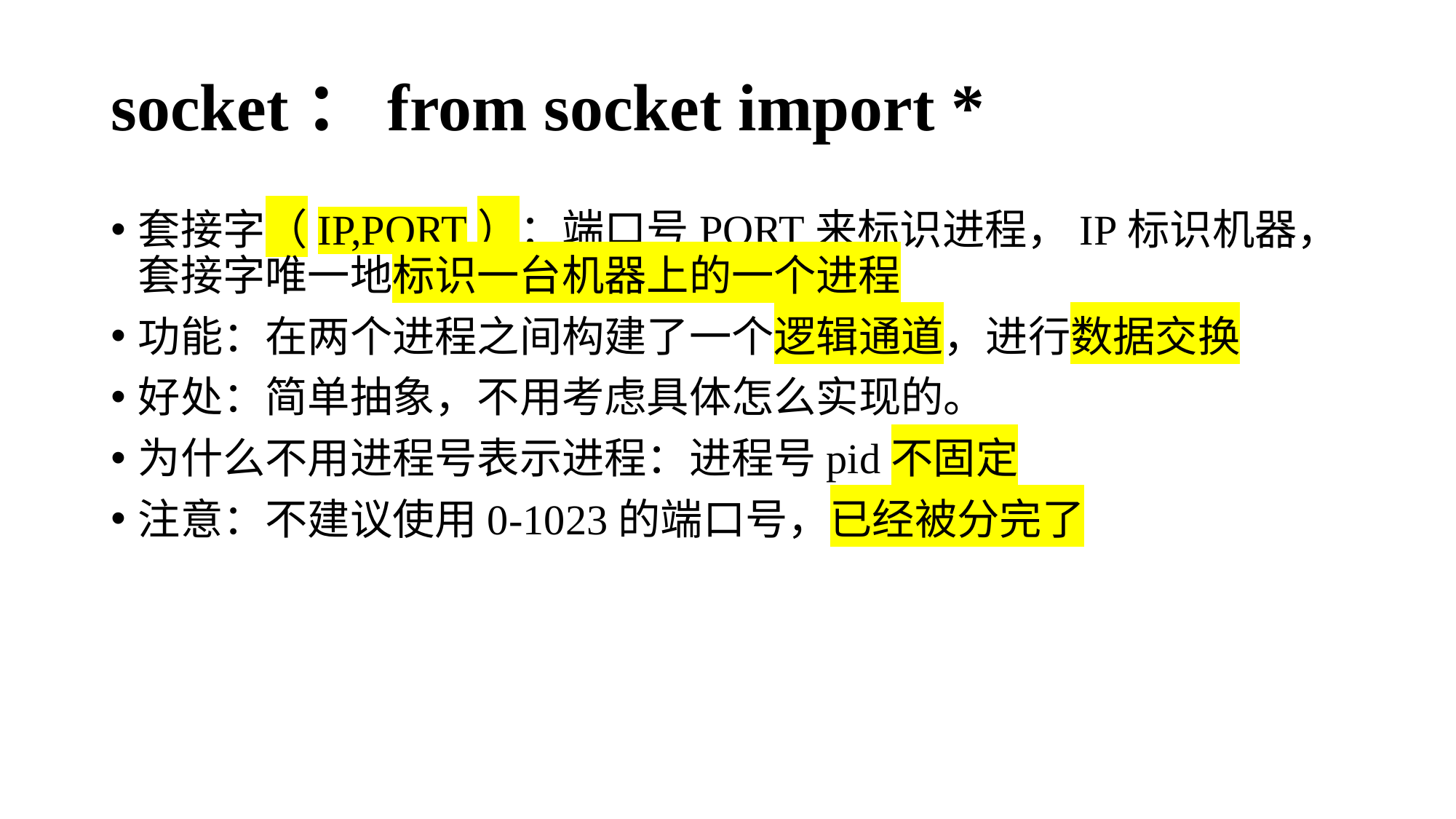

# socket：from socket import *
套接字（IP,PORT）：端口号PORT来标识进程，IP标识机器，套接字唯一地标识一台机器上的一个进程
功能：在两个进程之间构建了一个逻辑通道，进行数据交换
好处：简单抽象，不用考虑具体怎么实现的。
为什么不用进程号表示进程：进程号pid不固定
注意：不建议使用0-1023的端口号，已经被分完了